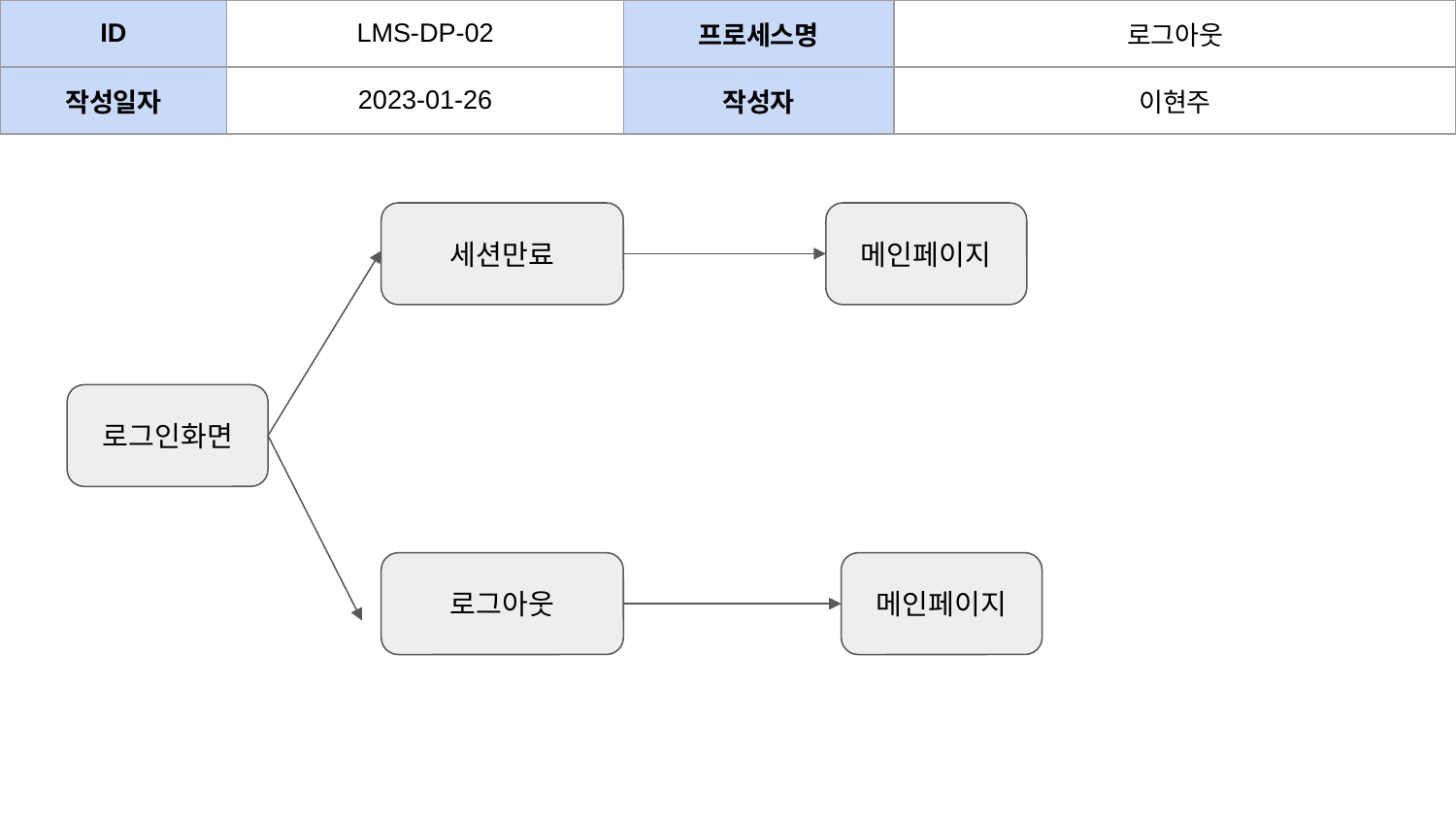

| ID | LMS-DP-02 | 프로세스명 | 로그아웃 |  |  |
| --- | --- | --- | --- | --- | --- |
| 작성일자 | 2023-01-26 | 작성자 | 이현주 |  |  |
세션만료
메인페이지
로그인화면
로그아웃
메인페이지